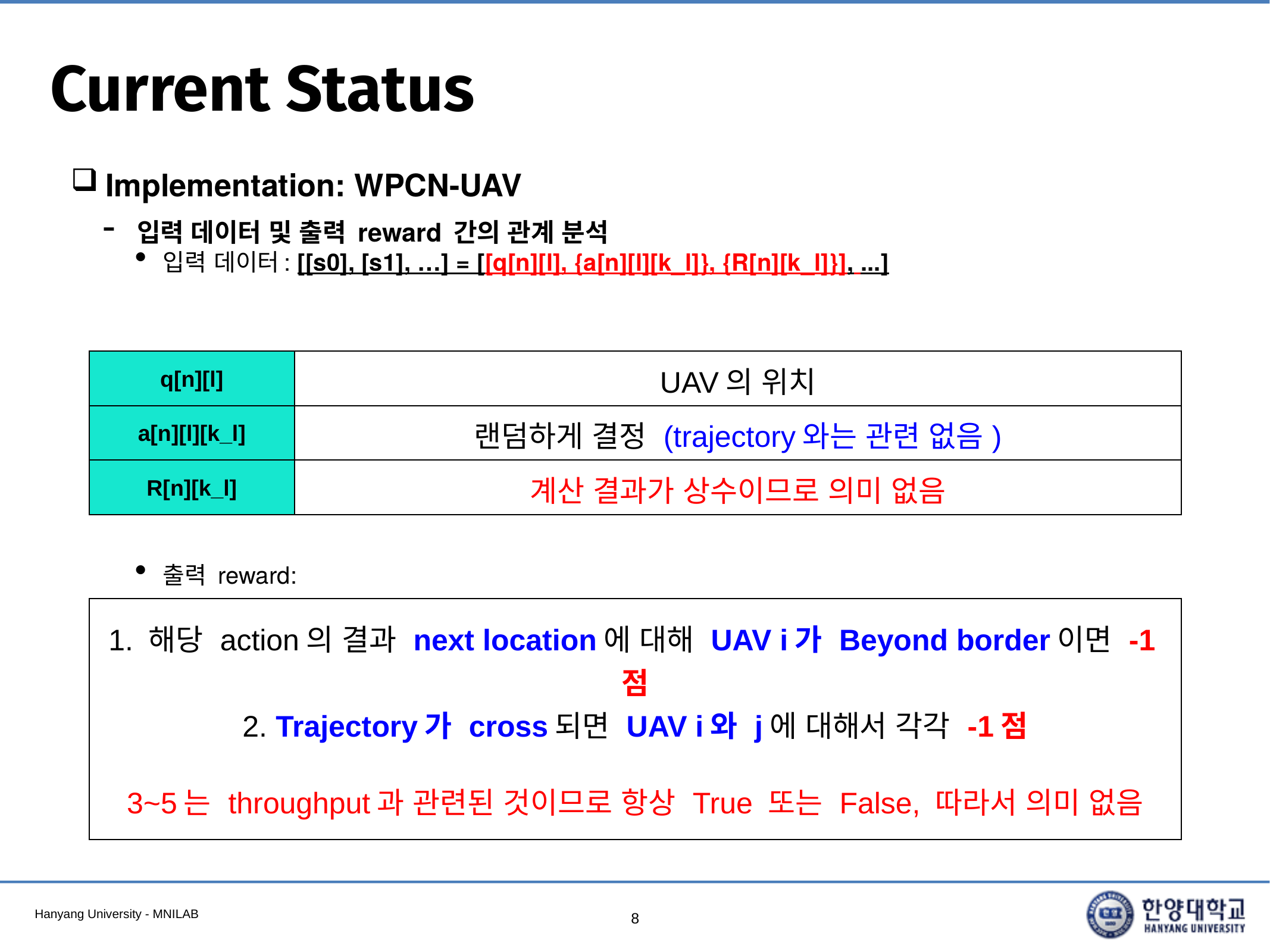

# Current Status
Implementation: WPCN-UAV
입력 데이터 및 출력 reward 간의 관계 분석
입력 데이터: [[s0], [s1], …] = [[q[n][l], {a[n][l][k_l]}, {R[n][k_l]}], ...]

출력 reward:
| q[n][l] | UAV의 위치 |
| --- | --- |
| a[n][l][k\_l] | 랜덤하게 결정 (trajectory와는 관련 없음) |
| R[n][k\_l] | 계산 결과가 상수이므로 의미 없음 |
| 1. 해당 action의 결과 next location에 대해 UAV i가 Beyond border이면 -1점 2. Trajectory가 cross되면 UAV i와 j에 대해서 각각 -1점 3~5는 throughput과 관련된 것이므로 항상 True 또는 False, 따라서 의미 없음 |
| --- |
8